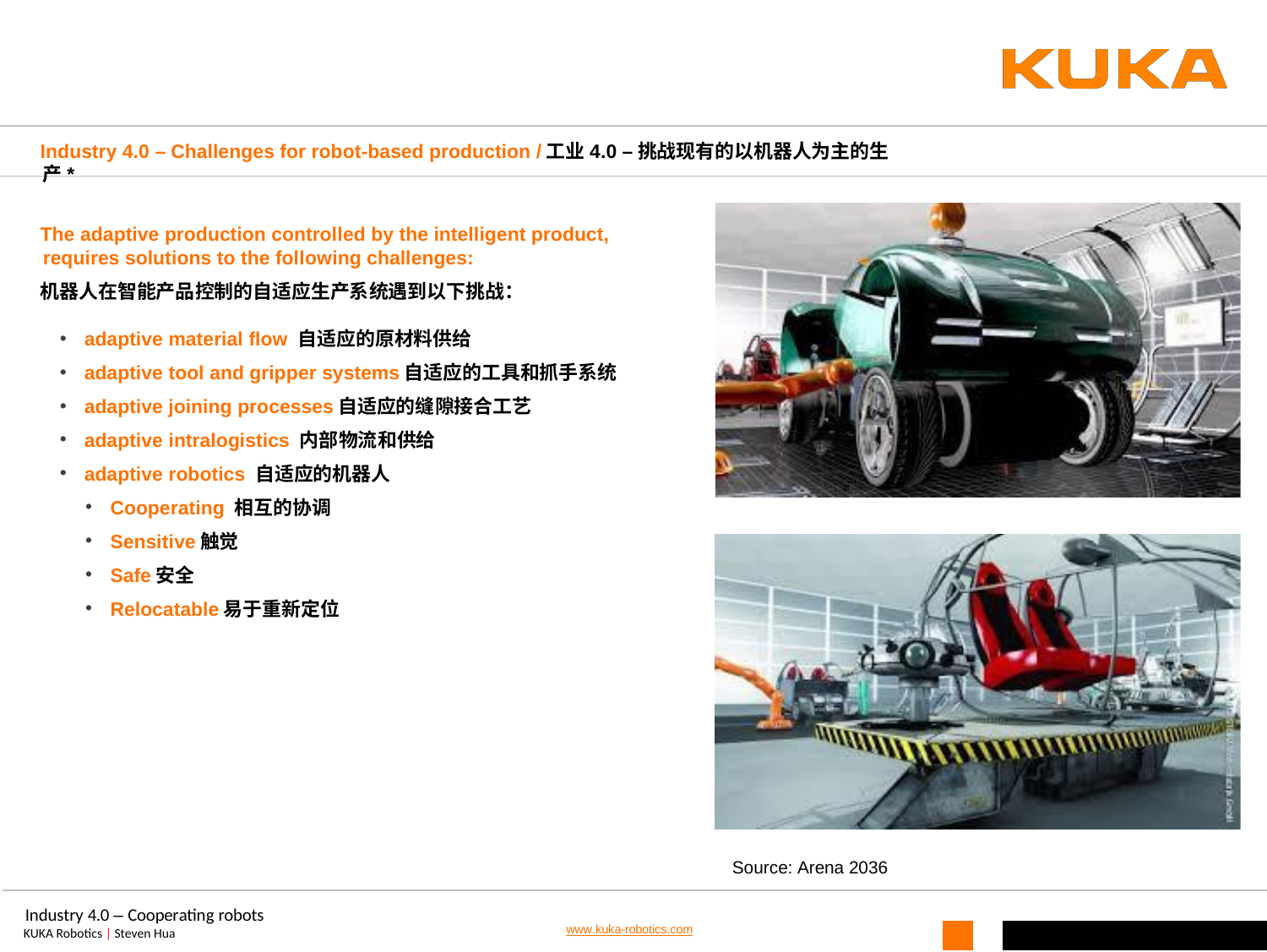

Industry 4.0 – Challenges for robot-based production /工业4.0 –挑战现有的以机器人为主的生产*

The adaptive production controlled by the intelligent product, requires solutions to the following challenges:
机器人在智能产品控制的自适应生产系统遇到以下挑战：

adaptive material flow 自适应的原材料供给
adaptive tool and gripper systems自适应的工具和抓手系统
adaptive joining processes自适应的缝隙接合工艺
adaptive intralogistics 内部物流和供给
adaptive robotics 自适应的机器人
Cooperating 相互的协调
Sensitive触觉
Safe安全
Relocatable易于重新定位

Source: Arena 2036
Industry 4.0 – Cooperating robots
KUKA Robotics | Steven Hua
Industry 4.0 – Cooperating robots
KUKA Roboter GmbH | R-PM | Peter Klüger | 18.03.2014 | Page 10
www.kuka-robotics.com